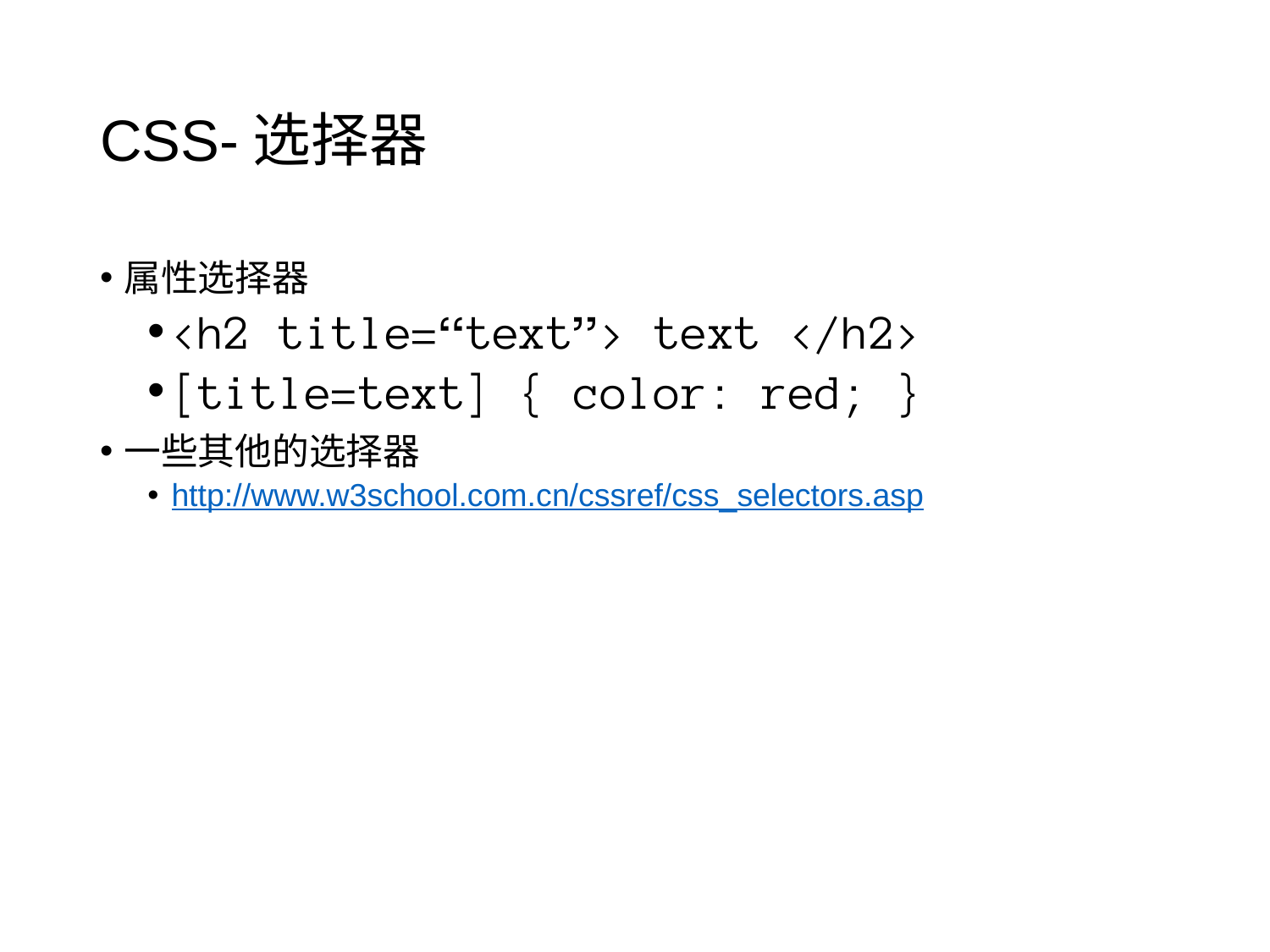

# CSS-选择器
属性选择器
<h2 title=“text”> text </h2>
[title=text] { color: red; }
一些其他的选择器
http://www.w3school.com.cn/cssref/css_selectors.asp